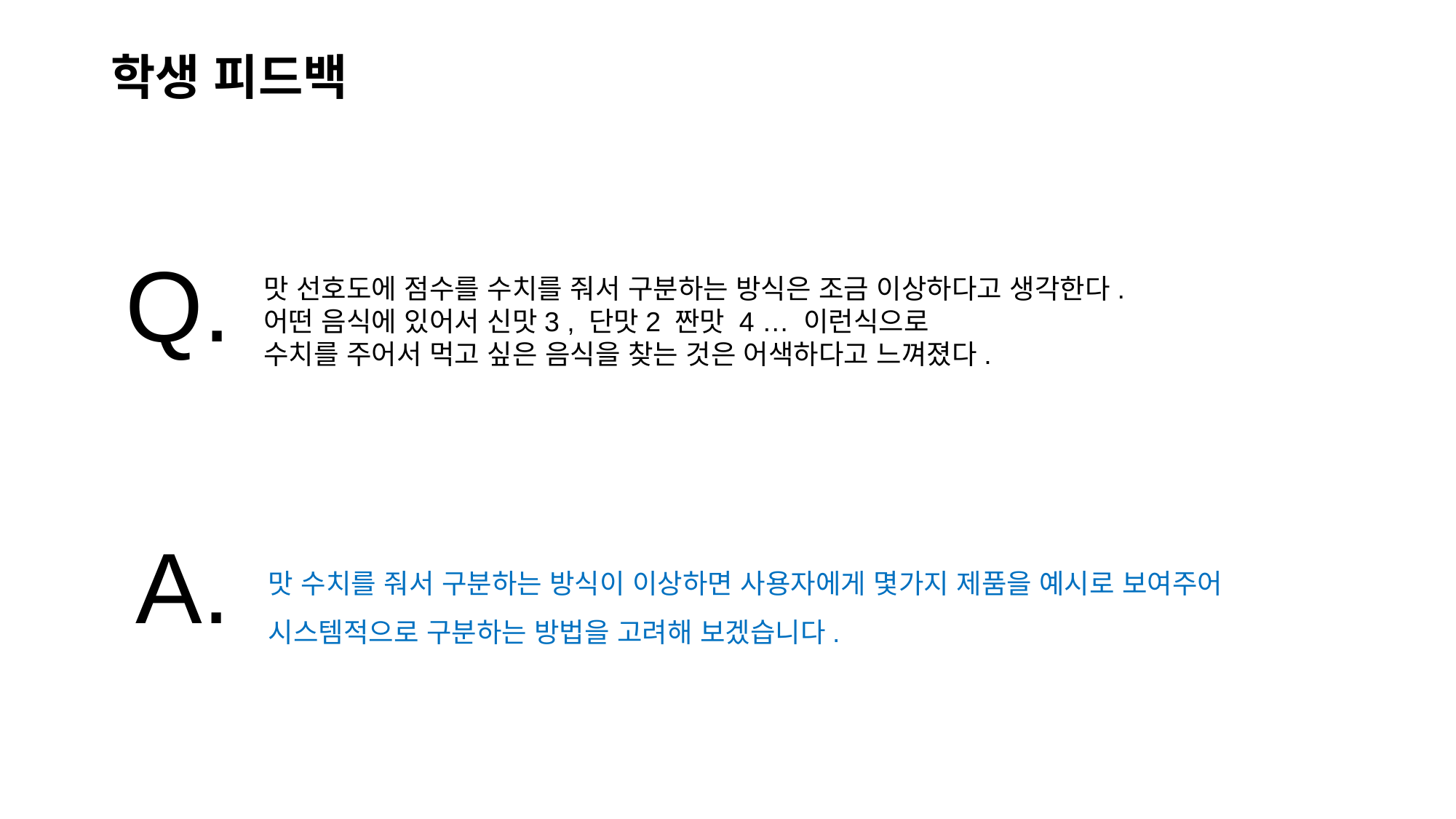

# 학생 피드백
Q.
맛 선호도에 점수를 수치를 줘서 구분하는 방식은 조금 이상하다고 생각한다.
어떤 음식에 있어서 신맛3 , 단맛2 짠맛 4 … 이런식으로
수치를 주어서 먹고 싶은 음식을 찾는 것은 어색하다고 느껴졌다.
A.
맛 수치를 줘서 구분하는 방식이 이상하면 사용자에게 몇가지 제품을 예시로 보여주어 시스템적으로 구분하는 방법을 고려해 보겠습니다.